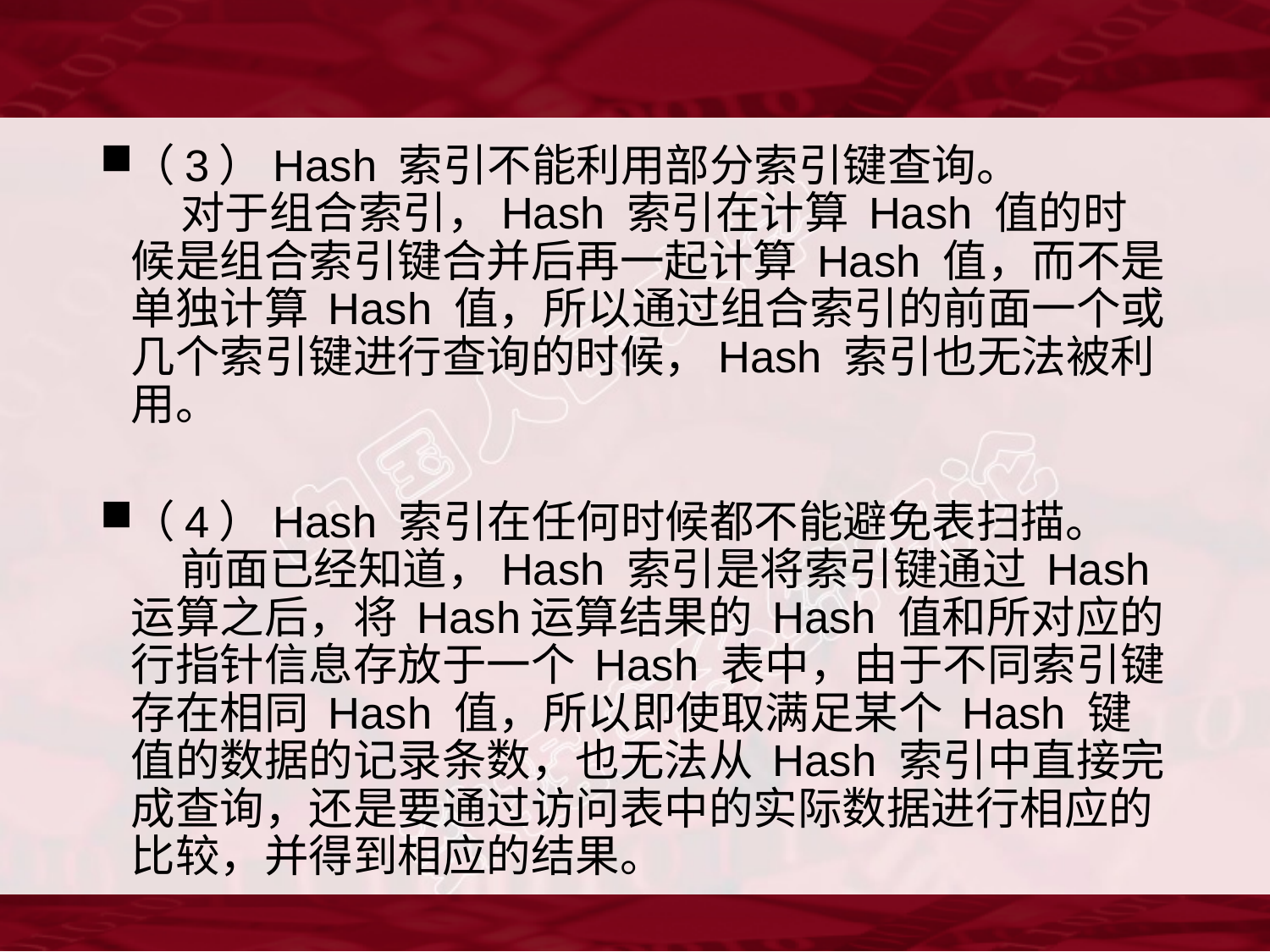

#
（3）Hash 索引不能利用部分索引键查询。
     对于组合索引，Hash 索引在计算 Hash 值的时候是组合索引键合并后再一起计算 Hash 值，而不是单独计算 Hash 值，所以通过组合索引的前面一个或几个索引键进行查询的时候，Hash 索引也无法被利用。
（4）Hash 索引在任何时候都不能避免表扫描。
     前面已经知道，Hash 索引是将索引键通过 Hash 运算之后，将 Hash运算结果的 Hash 值和所对应的行指针信息存放于一个 Hash 表中，由于不同索引键存在相同 Hash 值，所以即使取满足某个 Hash 键值的数据的记录条数，也无法从 Hash 索引中直接完成查询，还是要通过访问表中的实际数据进行相应的比较，并得到相应的结果。